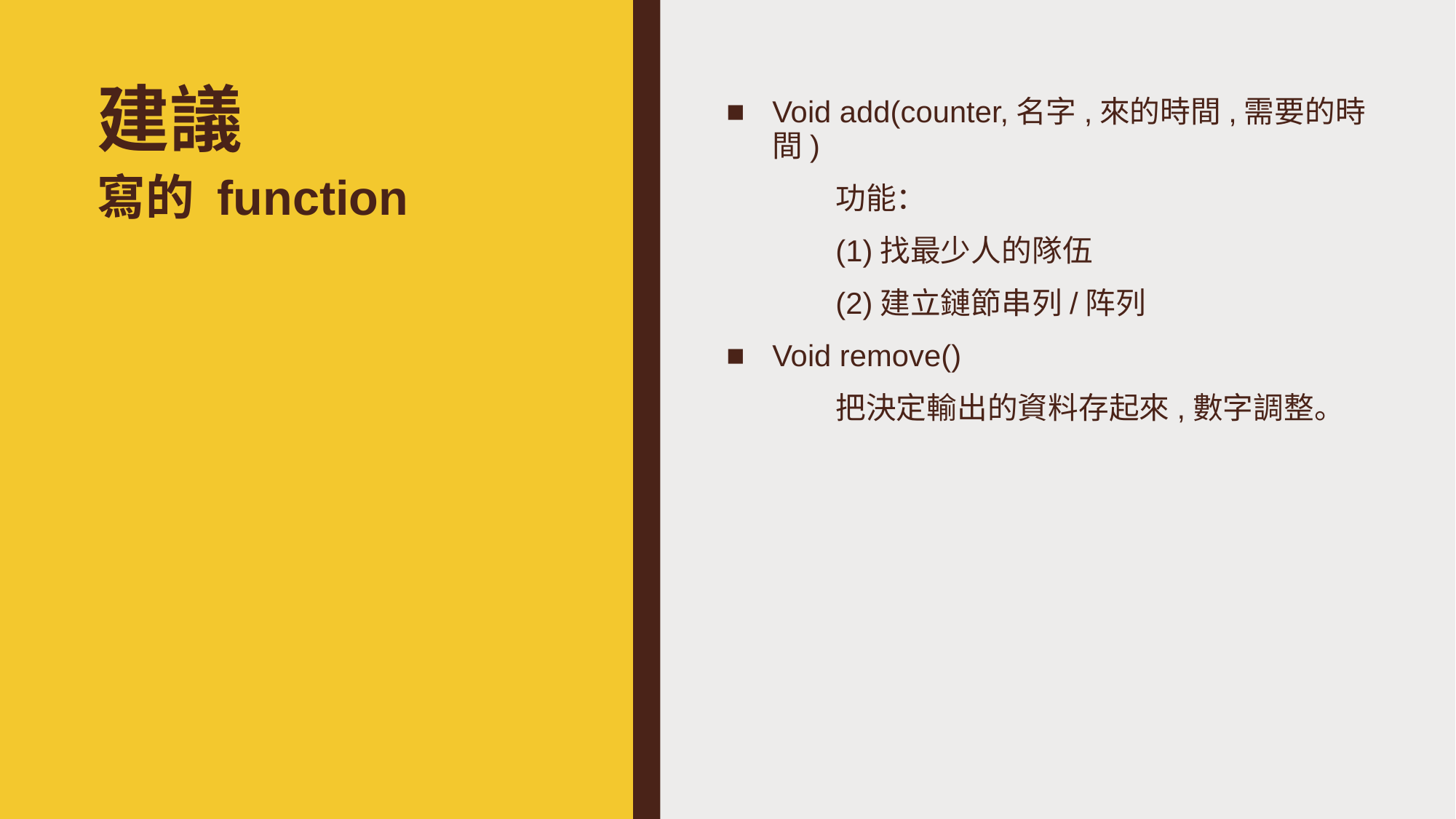

# 建議 寫的 function
Void add(counter,名字,來的時間,需要的時間)
	功能：
	(1)找最少人的隊伍
	(2)建立鏈節串列/阵列
Void remove()
	把決定輸出的資料存起來,數字調整。